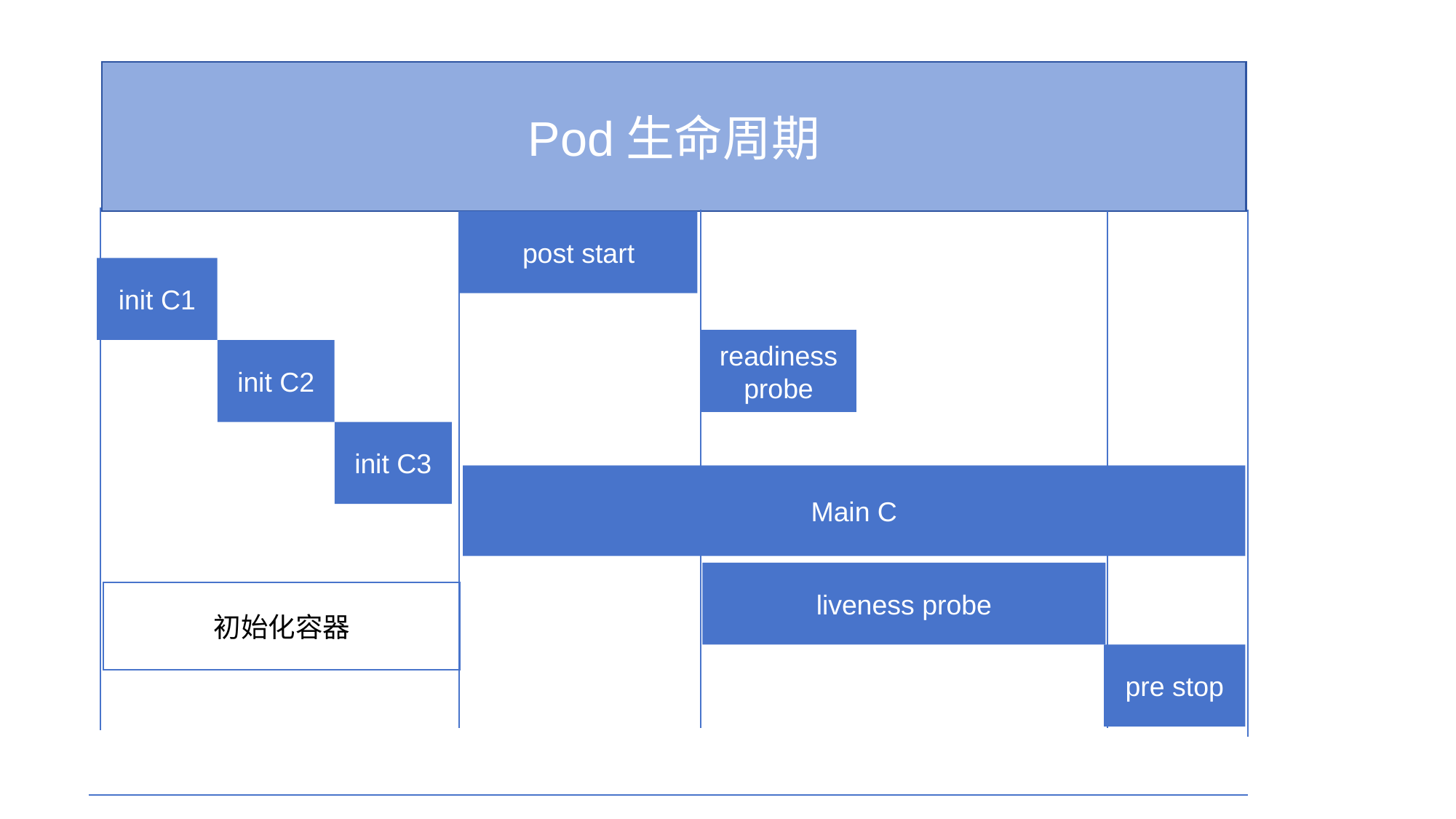

Pod生命周期
post start
init C1
readiness probe
init C2
init C3
Main C
liveness probe
初始化容器
pre stop